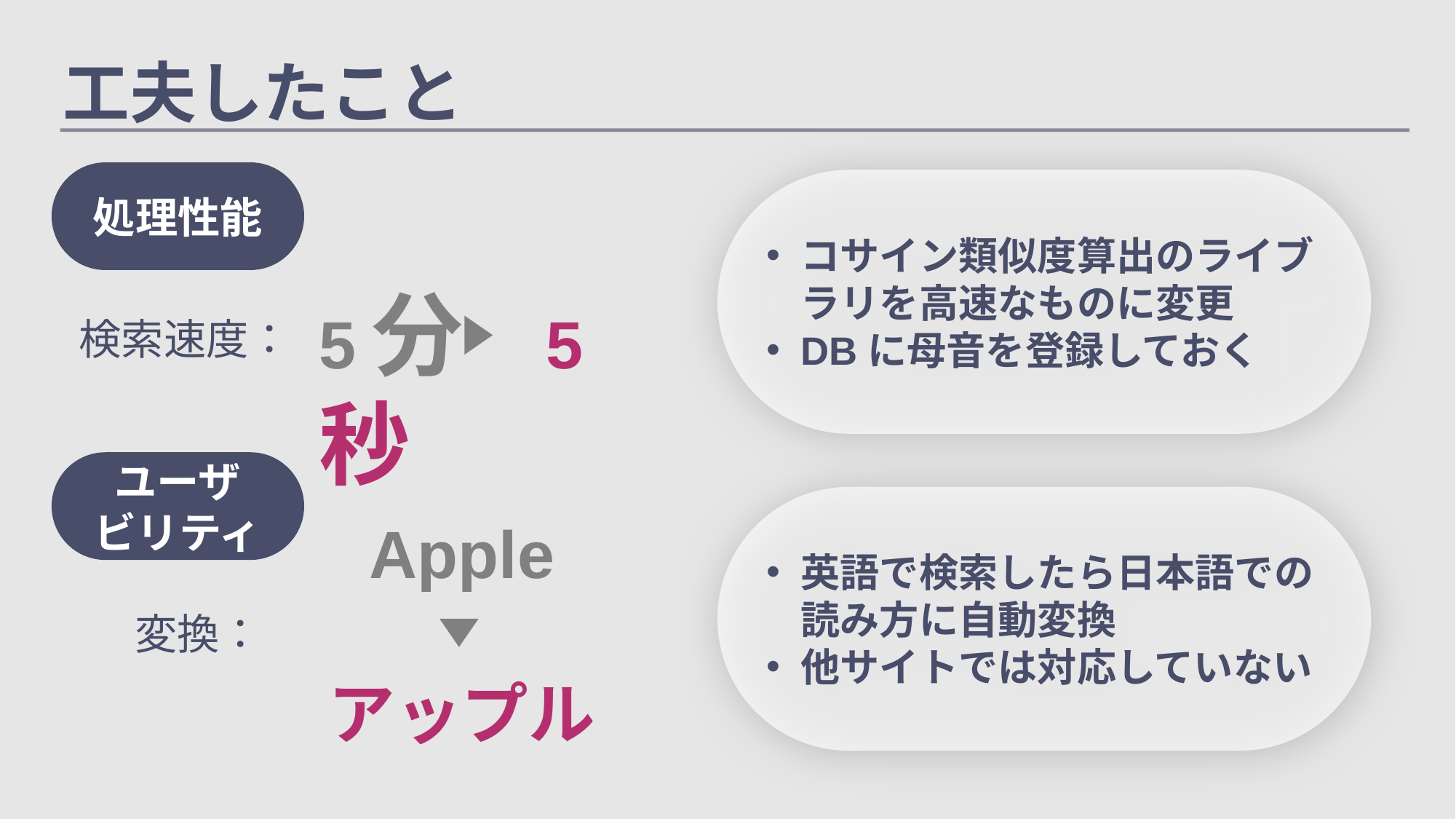

踏め
工夫したこと
処理性能
コサイン類似度算出のライブラリを高速なものに変更
DBに母音を登録しておく
5分　5秒
検索速度：

ユーザ
ビリティ
英語で検索したら日本語での読み方に自動変換
他サイトでは対応していない
Apple
アップル
変換：